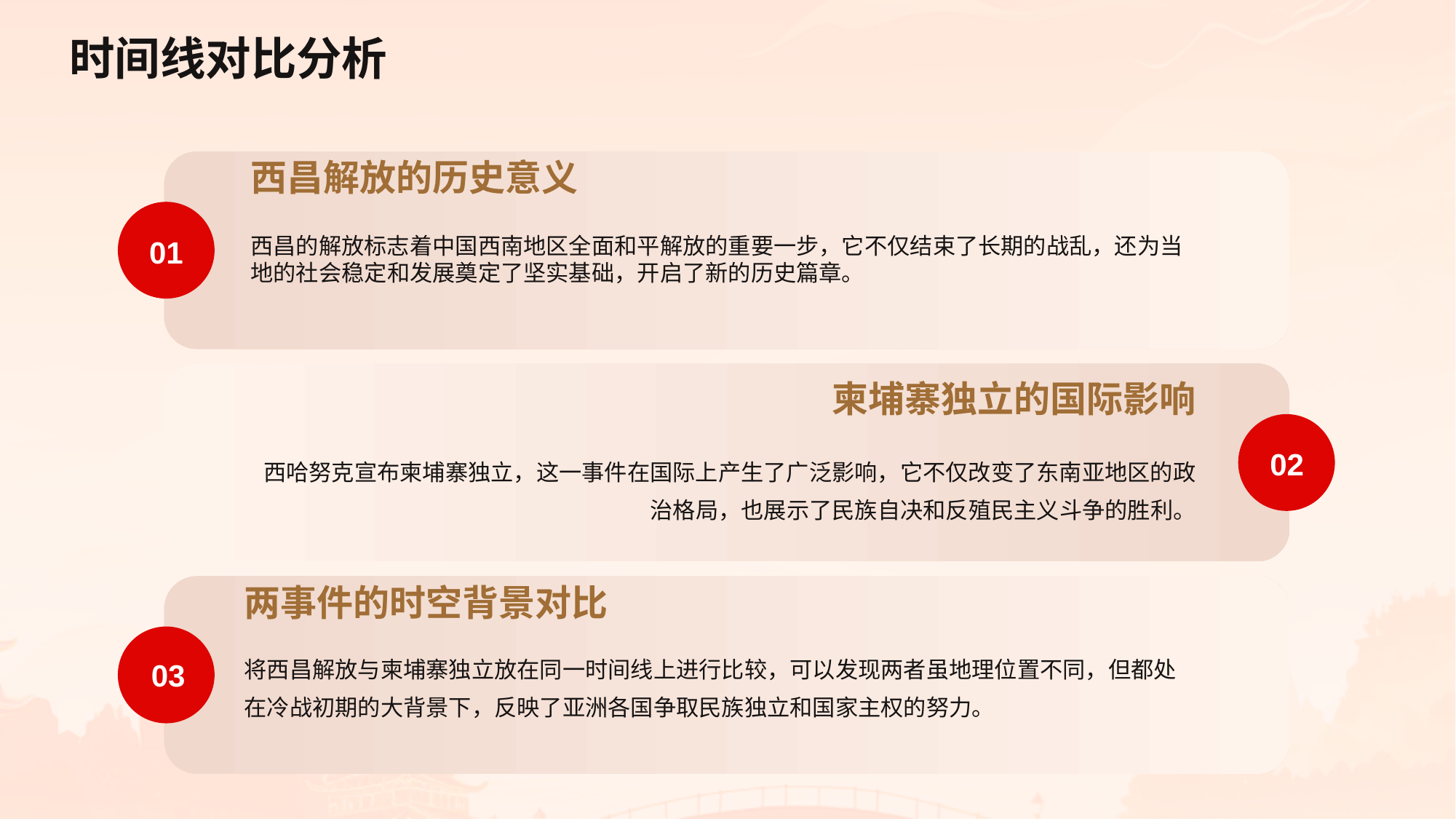

时间线对比分析

西昌解放的历史意义

01
西昌的解放标志着中国西南地区全面和平解放的重要一步，它不仅结束了长期的战乱，还为当地的社会稳定和发展奠定了坚实基础，开启了新的历史篇章。

柬埔寨独立的国际影响

02
西哈努克宣布柬埔寨独立，这一事件在国际上产生了广泛影响，它不仅改变了东南亚地区的政治格局，也展示了民族自决和反殖民主义斗争的胜利。

两事件的时空背景对比

将西昌解放与柬埔寨独立放在同一时间线上进行比较，可以发现两者虽地理位置不同，但都处在冷战初期的大背景下，反映了亚洲各国争取民族独立和国家主权的努力。
03